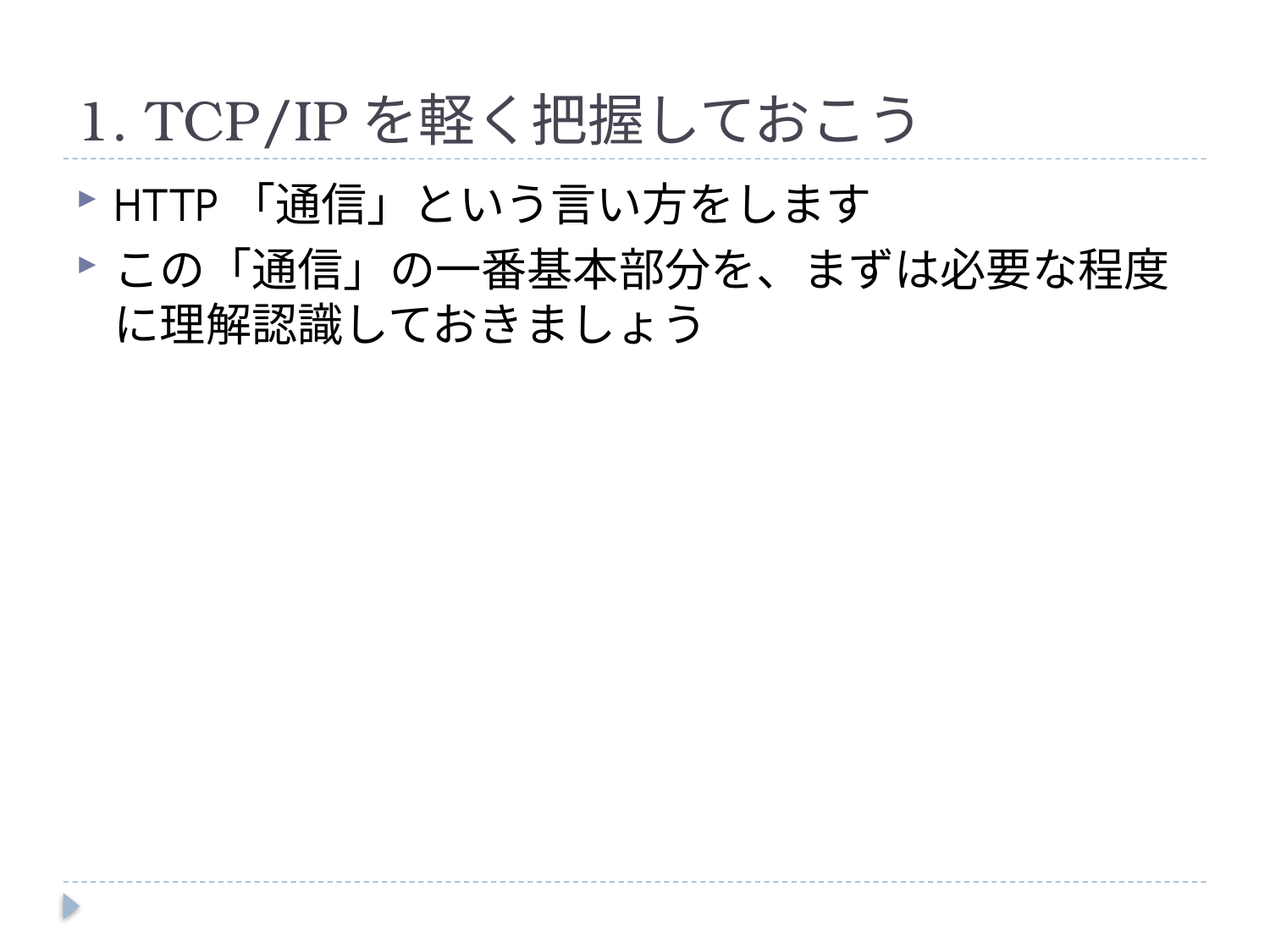

# 1. TCP/IPを軽く把握しておこう
HTTP「通信」という言い方をします
この「通信」の一番基本部分を、まずは必要な程度に理解認識しておきましょう